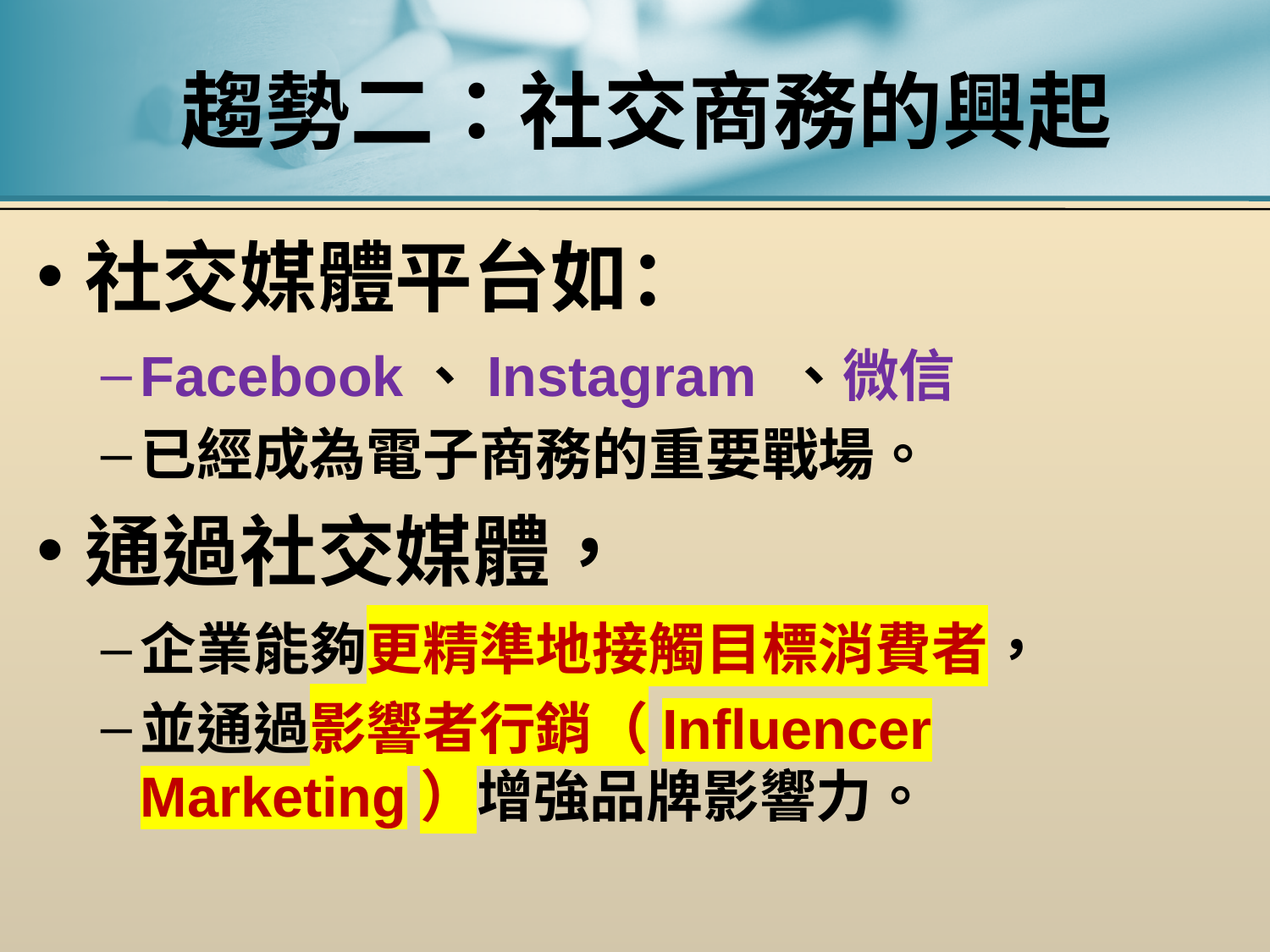

# 趨勢二：社交商務的興起
社交媒體平台如：
Facebook、Instagram 、微信
已經成為電子商務的重要戰場。
通過社交媒體，
企業能夠更精準地接觸目標消費者，
並通過影響者行銷（Influencer Marketing）增強品牌影響力。